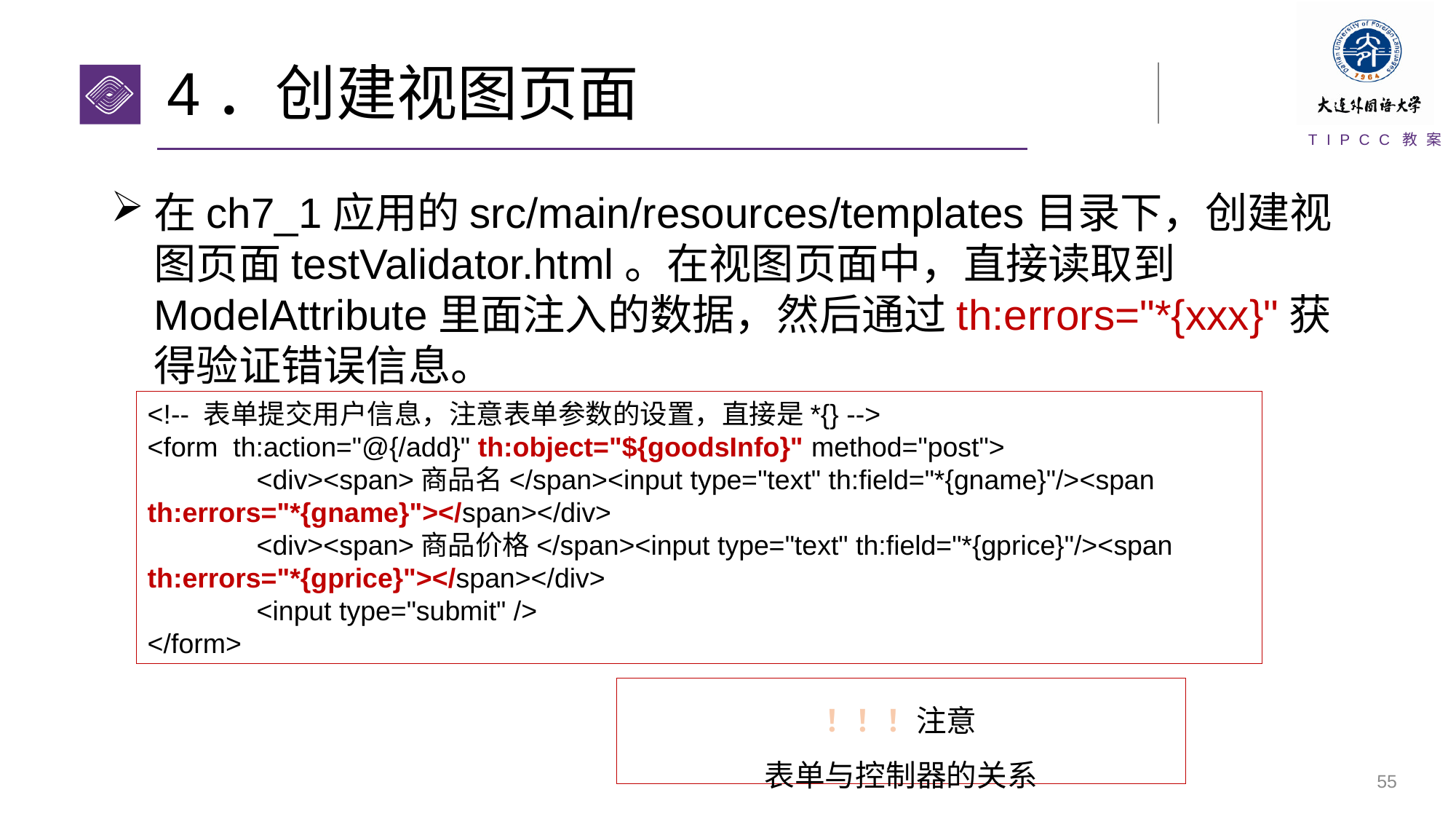

# 4．创建视图页面
在ch7_1应用的src/main/resources/templates目录下，创建视图页面testValidator.html。在视图页面中，直接读取到ModelAttribute里面注入的数据，然后通过th:errors="*{xxx}"获得验证错误信息。
<!-- 表单提交用户信息，注意表单参数的设置，直接是*{} -->
<form  th:action="@{/add}" th:object="${goodsInfo}" method="post">
	<div><span>商品名</span><input type="text" th:field="*{gname}"/><span th:errors="*{gname}"></span></div>
	<div><span>商品价格</span><input type="text" th:field="*{gprice}"/><span th:errors="*{gprice}"></span></div>
	<input type="submit" />
</form>
！！！注意
表单与控制器的关系
55